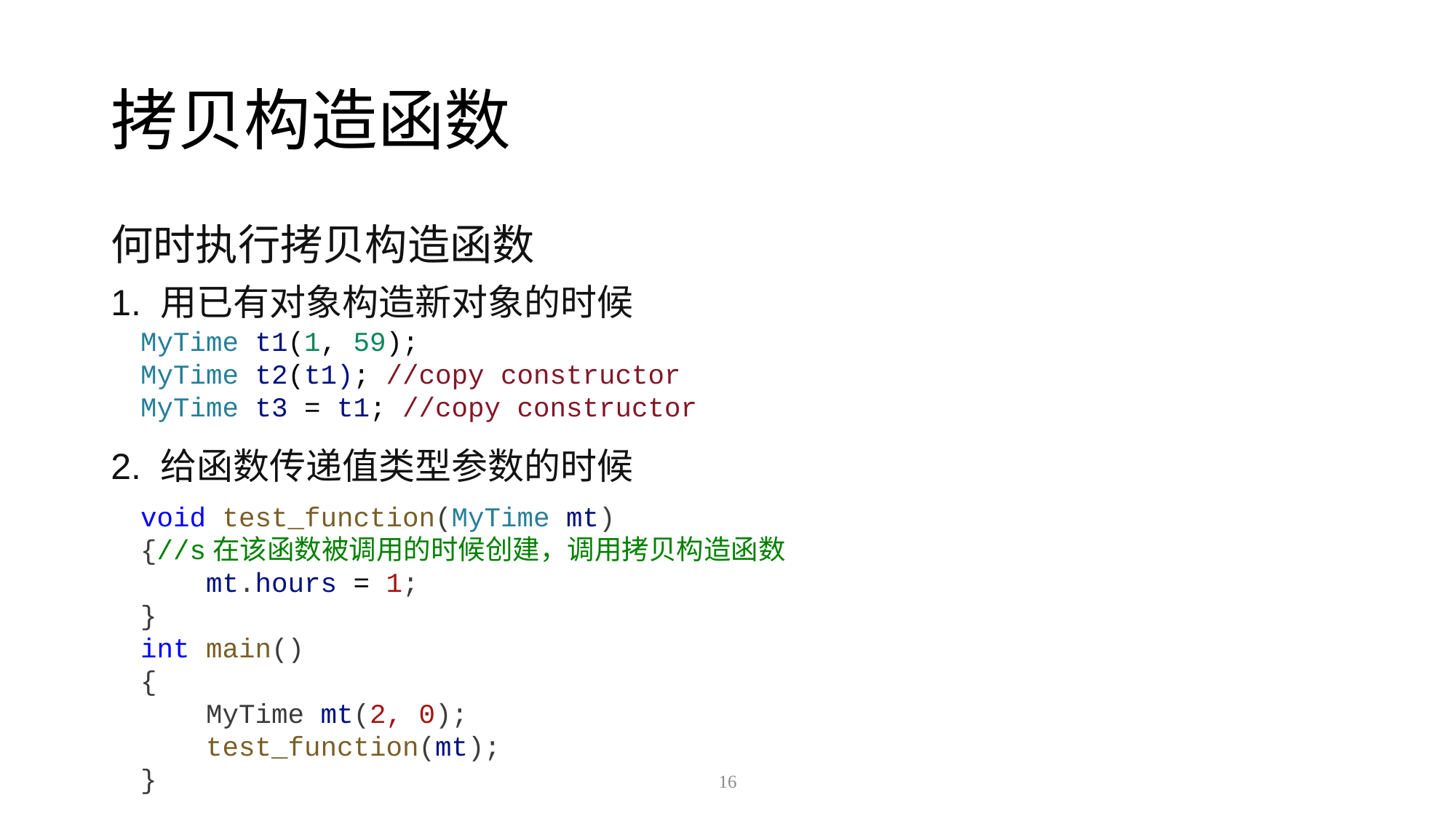

# 拷贝构造函数
何时执行拷贝构造函数
1. 用已有对象构造新对象的时候

2. 给函数传递值类型参数的时候

MyTime t1(1, 59);
MyTime t2(t1); //copy constructor
MyTime t3 = t1; //copy constructor
void test_function(MyTime mt)
{//s在该函数被调用的时候创建，调用拷贝构造函数
    mt.hours = 1;
}
int main()
{
    MyTime mt(2, 0);
    test_function(mt);
}
16